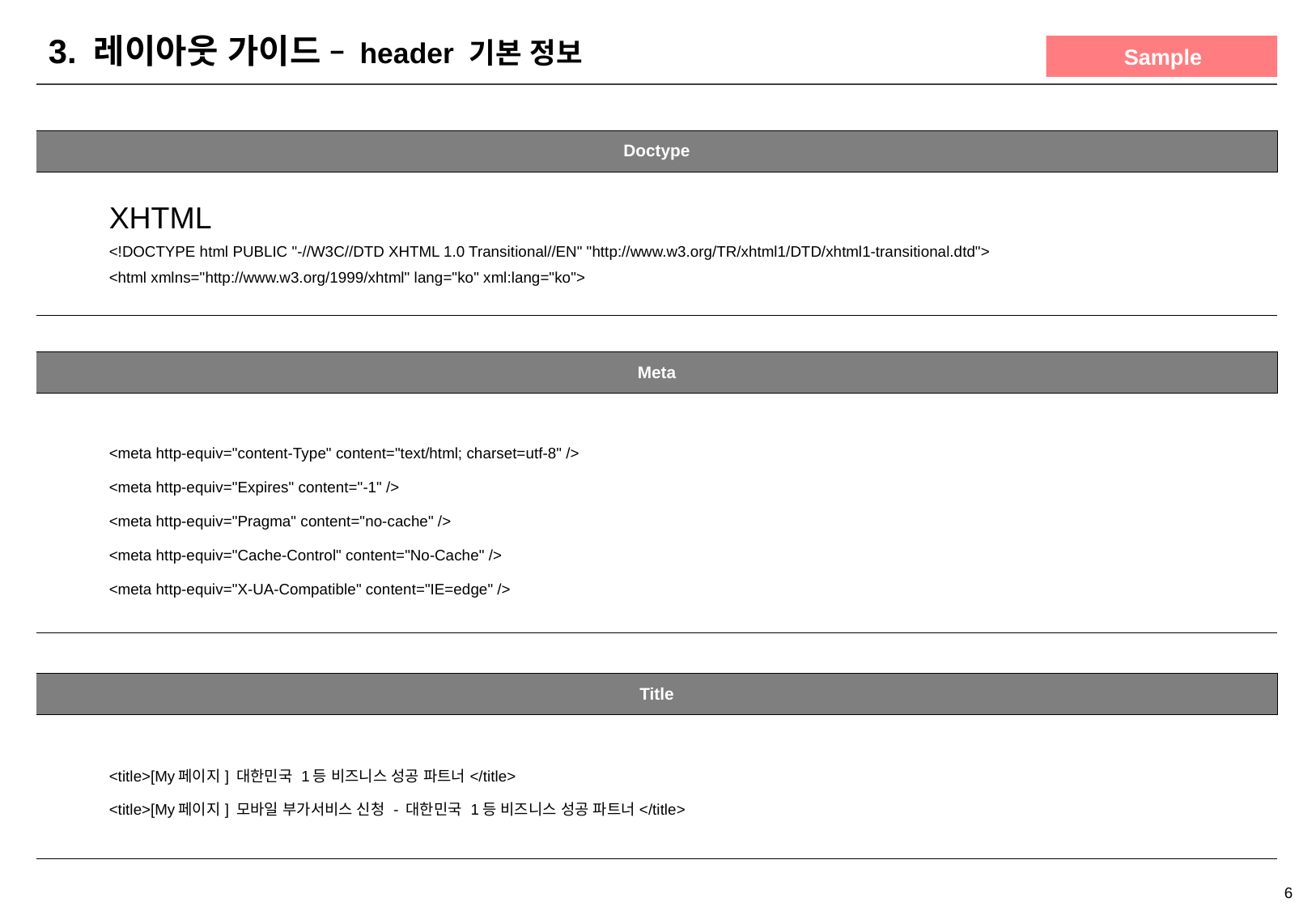

# 3. 레이아웃 가이드 – header 기본 정보

Sample
| Doctype |
| --- |
| XHTML <!DOCTYPE html PUBLIC "-//W3C//DTD XHTML 1.0 Transitional//EN" "http://www.w3.org/TR/xhtml1/DTD/xhtml1-transitional.dtd"> <html xmlns="http://www.w3.org/1999/xhtml" lang="ko" xml:lang="ko"> |
|  |
| --- |
| Meta |
| --- |
| <meta http-equiv="content-Type" content="text/html; charset=utf-8" /> <meta http-equiv="Expires" content="-1" /> <meta http-equiv="Pragma" content="no-cache" /> <meta http-equiv="Cache-Control" content="No-Cache" /> <meta http-equiv="X-UA-Compatible" content="IE=edge" /> |
| Title |
| --- |
| <title>[My페이지] 대한민국 1등 비즈니스 성공 파트너</title> <title>[My페이지] 모바일 부가서비스 신청 - 대한민국 1등 비즈니스 성공 파트너</title> |